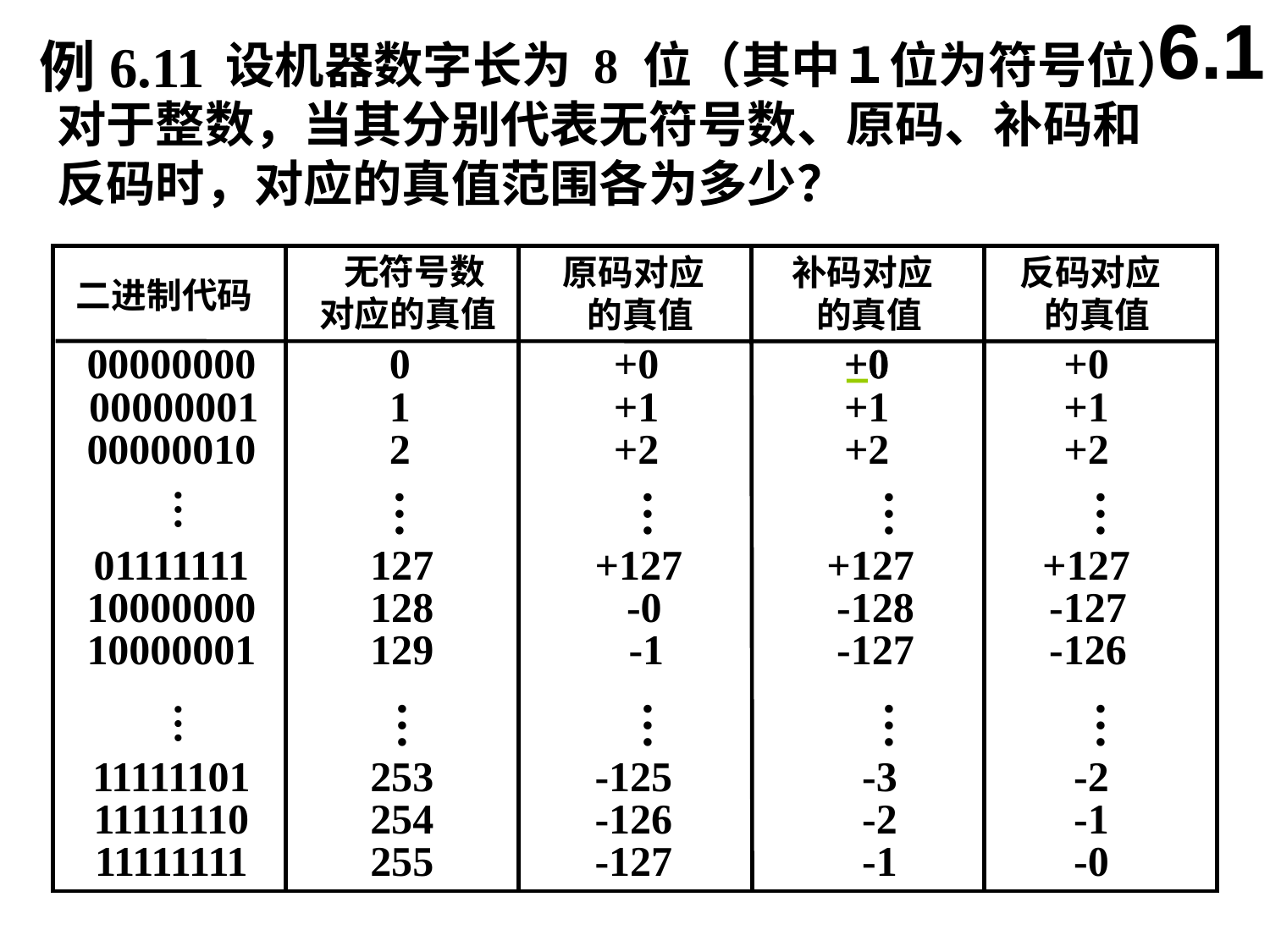

6.1
例6.11
              设机器数字长为 8 位（其中１位为符号位）
对于整数，当其分别代表无符号数、原码、补码和
反码时，对应的真值范围各为多少？
  无符号数
对应的真值
原码对应
  的真值
补码对应
  的真值
反码对应
  的真值

二进制代码

00000000
00000001
00000010
…
01111111
10000000
10000001
…
11111101
11111110
11111111
0
1
2
127
…
+0
+1
+2
+127
…
+0
+1
+2
+127
…
+0

+0
+1
+2
+127
…
128
129
-0
-128
-127
-1
-127
-126
…
253
254
255
…
-125
-126
-127
…
…
-2
-1
-0
-3
-2
-1